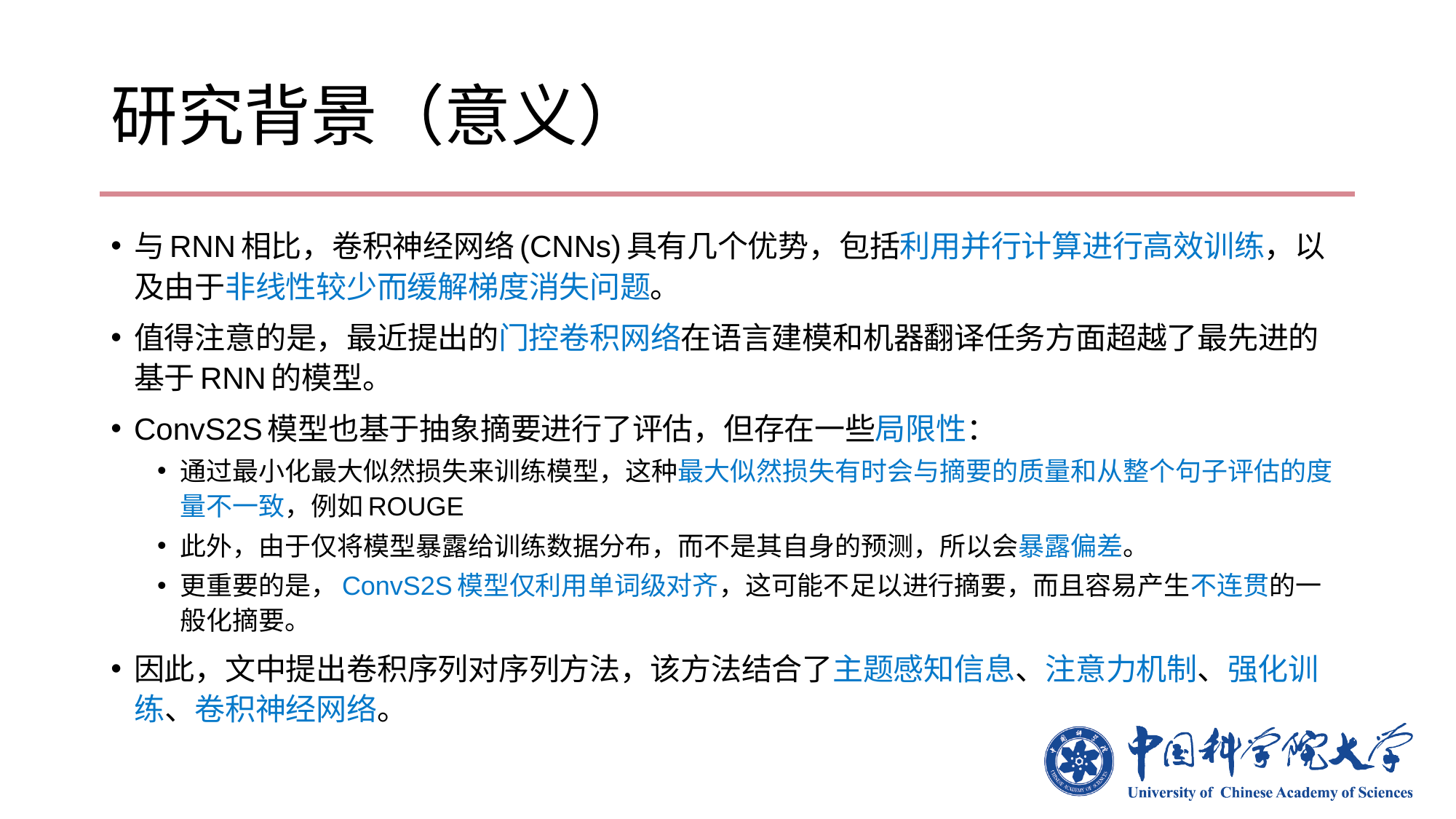

# 研究背景（意义）
与RNN相比，卷积神经网络(CNNs)具有几个优势，包括利用并行计算进行高效训练，以及由于非线性较少而缓解梯度消失问题。
值得注意的是，最近提出的门控卷积网络在语言建模和机器翻译任务方面超越了最先进的基于RNN的模型。
ConvS2S模型也基于抽象摘要进行了评估，但存在一些局限性：
通过最小化最大似然损失来训练模型，这种最大似然损失有时会与摘要的质量和从整个句子评估的度量不一致，例如ROUGE
此外，由于仅将模型暴露给训练数据分布，而不是其自身的预测，所以会暴露偏差。
更重要的是，ConvS2S模型仅利用单词级对齐，这可能不足以进行摘要，而且容易产生不连贯的一般化摘要。
因此，文中提出卷积序列对序列方法，该方法结合了主题感知信息、注意力机制、强化训练、卷积神经网络。